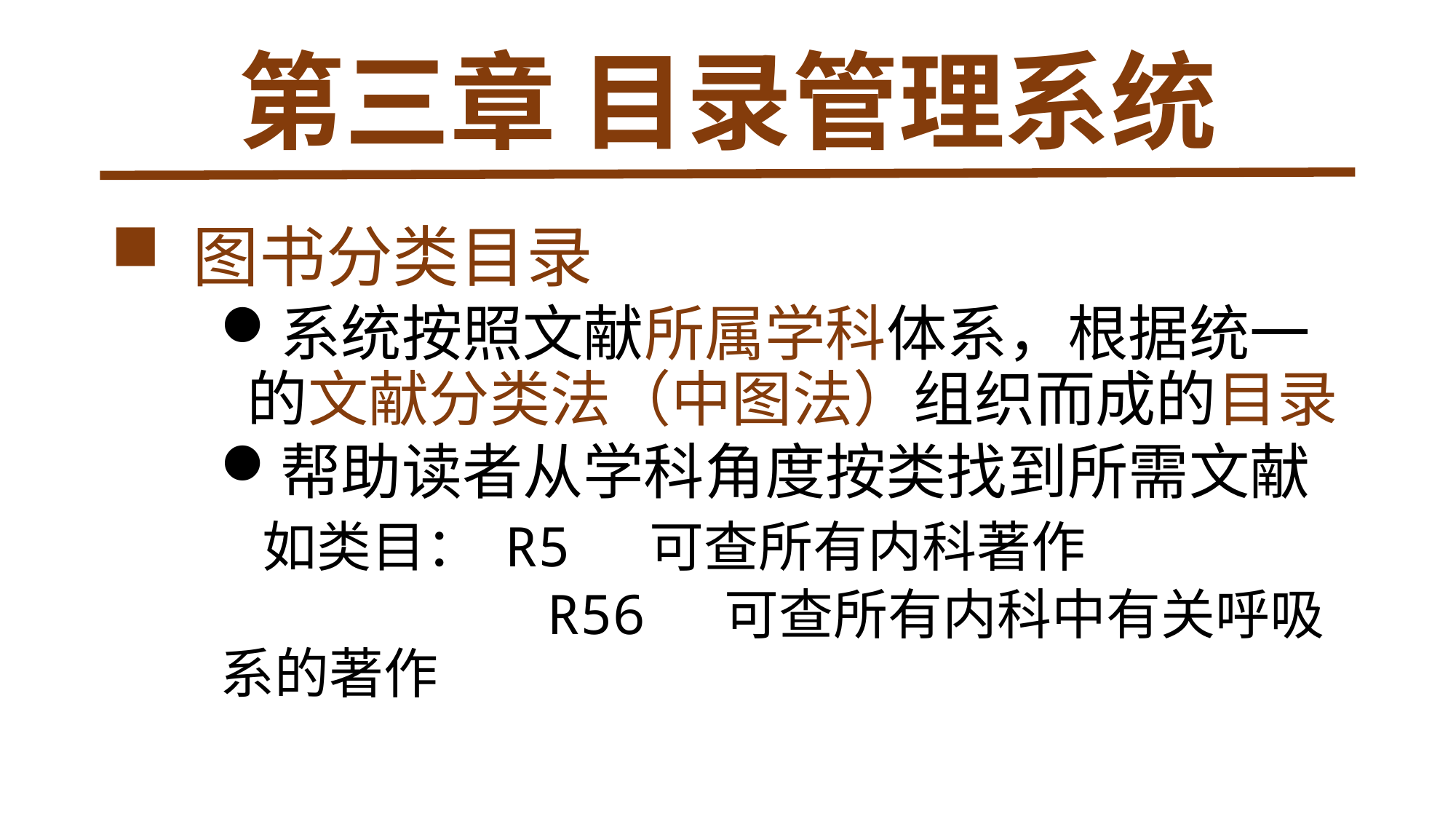

# 第三章 目录管理系统
 图书分类目录
系统按照文献所属学科体系，根据统一的文献分类法（中图法）组织而成的目录
帮助读者从学科角度按类找到所需文献
  如类目： R5  可查所有内科著作
          R56  可查所有内科中有关呼吸系的著作